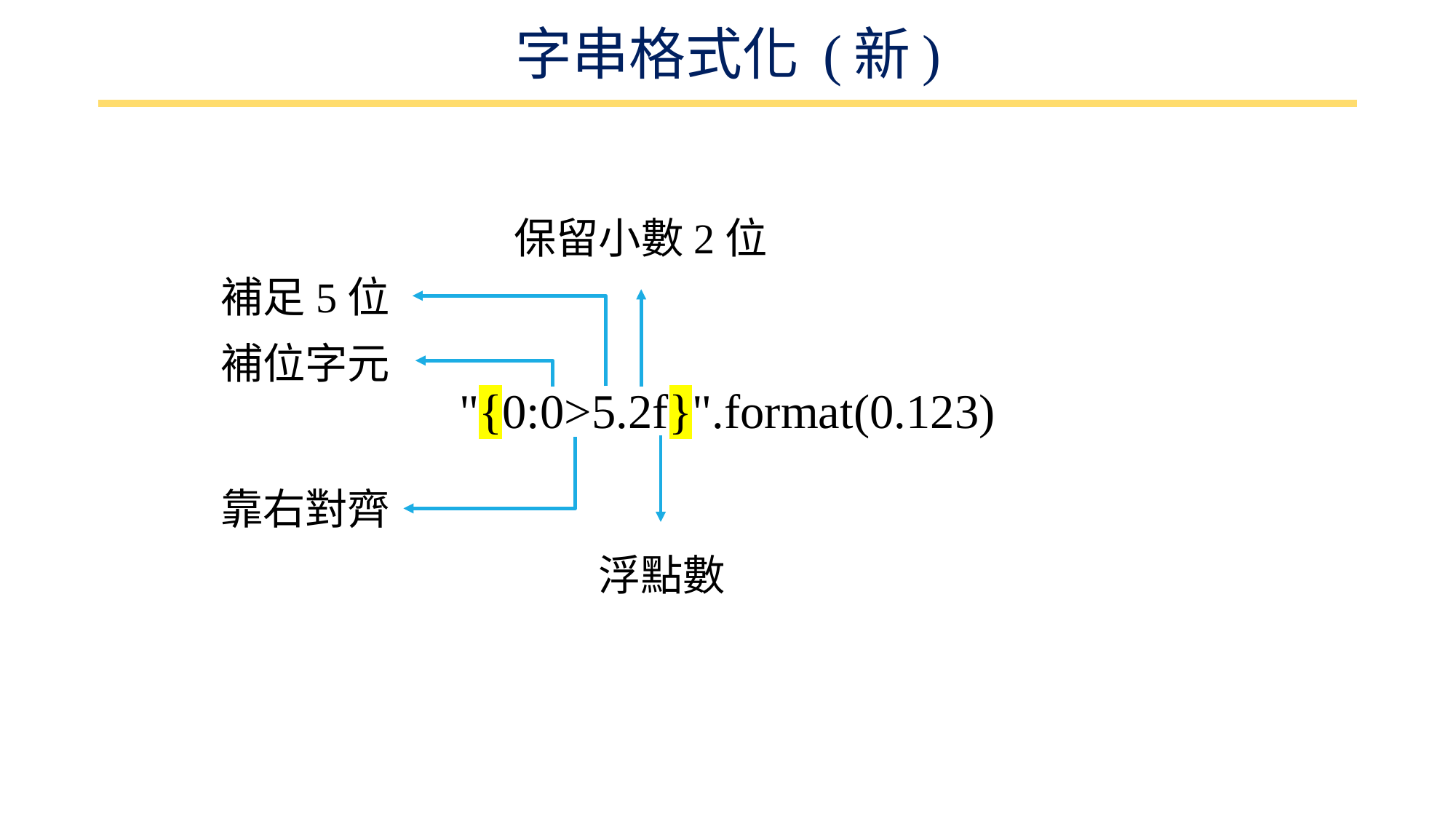

# 字串格式化 (新)
保留小數2位
補足5位
補位字元
"{0:0>5.2f}".format(0.123)
靠右對齊
浮點數